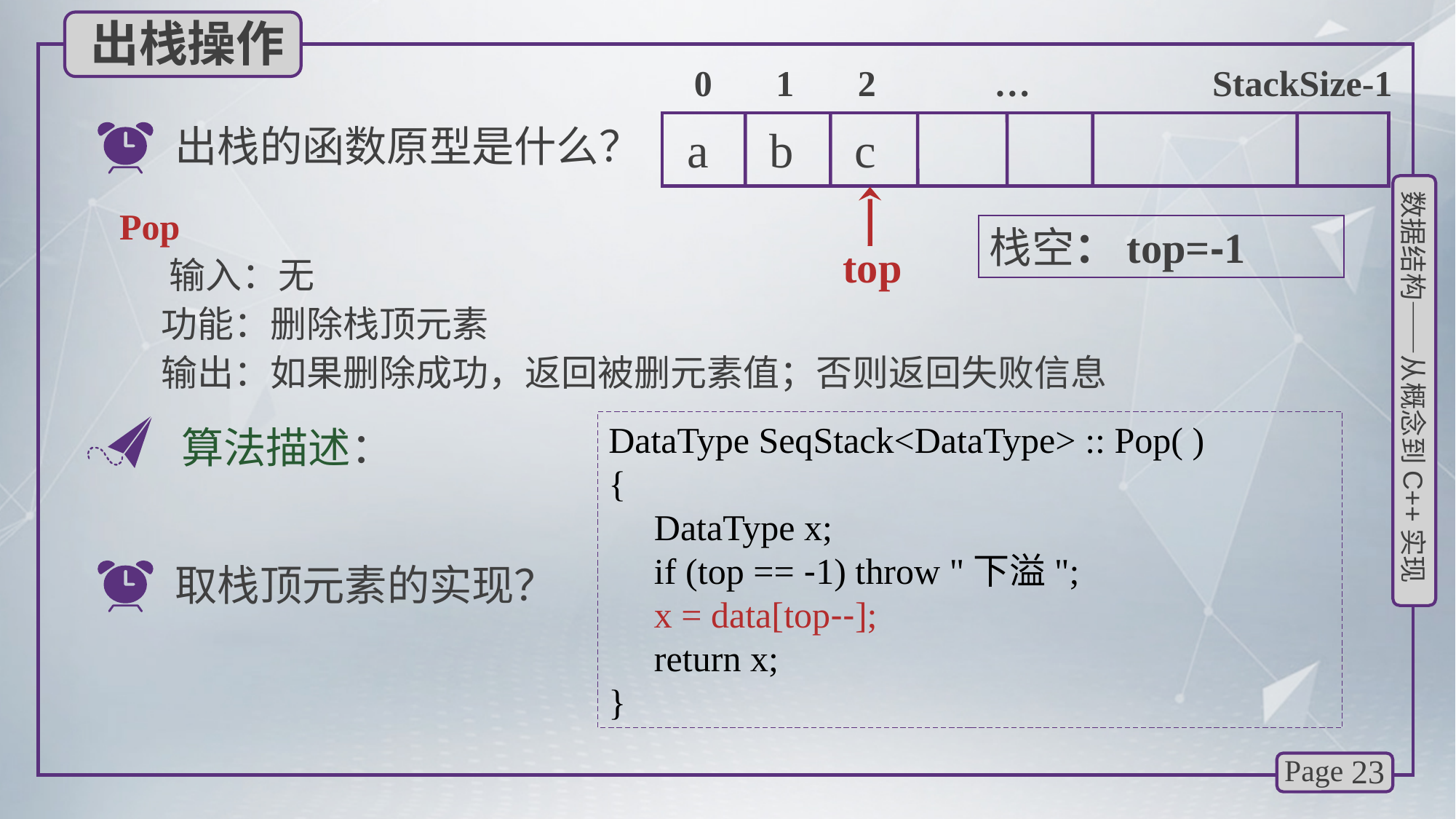

出栈操作

   0       1       2             …                    StackSize-1

a     b     c
出栈的函数原型是什么？

top
Pop
     输入：无
    功能：删除栈顶元素
    输出：如果删除成功，返回被删元素值；否则返回失败信息
栈空：top=-1
DataType SeqStack<DataType> :: Pop( )
{
     DataType x;
     if (top == -1) throw "下溢";
     x = data[top--];
     return x;
}
算法描述：

取栈顶元素的实现？